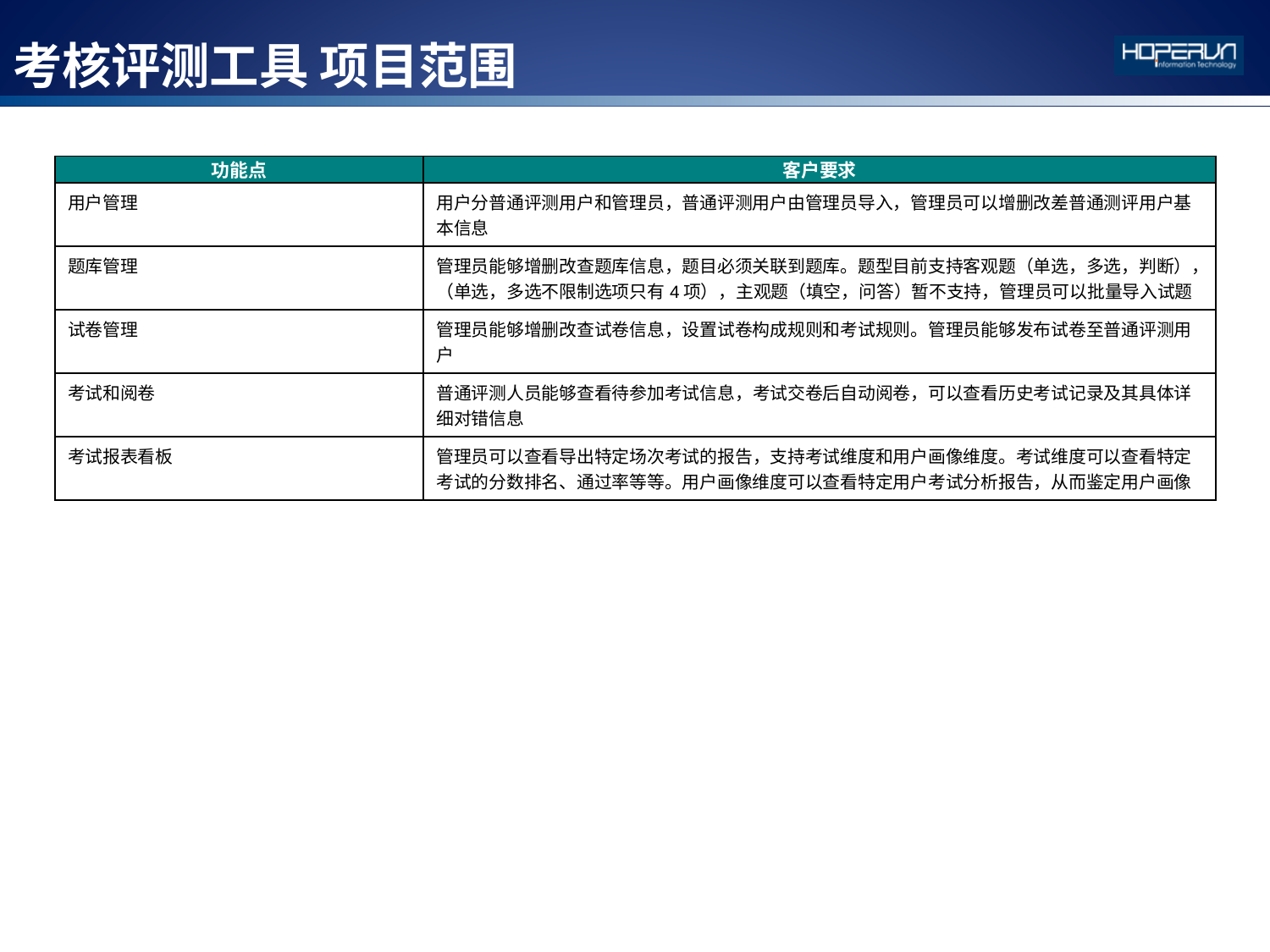

# 考核评测工具 项目范围

| 功能点 | 客户要求 |
| --- | --- |
| 用户管理 | 用户分普通评测用户和管理员，普通评测用户由管理员导入，管理员可以增删改差普通测评用户基本信息 |
| 题库管理 | 管理员能够增删改查题库信息，题目必须关联到题库。题型目前支持客观题（单选，多选，判断），（单选，多选不限制选项只有4项），主观题（填空，问答）暂不支持，管理员可以批量导入试题 |
| 试卷管理 | 管理员能够增删改查试卷信息，设置试卷构成规则和考试规则。管理员能够发布试卷至普通评测用户 |
| 考试和阅卷 | 普通评测人员能够查看待参加考试信息，考试交卷后自动阅卷，可以查看历史考试记录及其具体详细对错信息 |
| 考试报表看板 | 管理员可以查看导出特定场次考试的报告，支持考试维度和用户画像维度。考试维度可以查看特定考试的分数排名、通过率等等。用户画像维度可以查看特定用户考试分析报告，从而鉴定用户画像 |